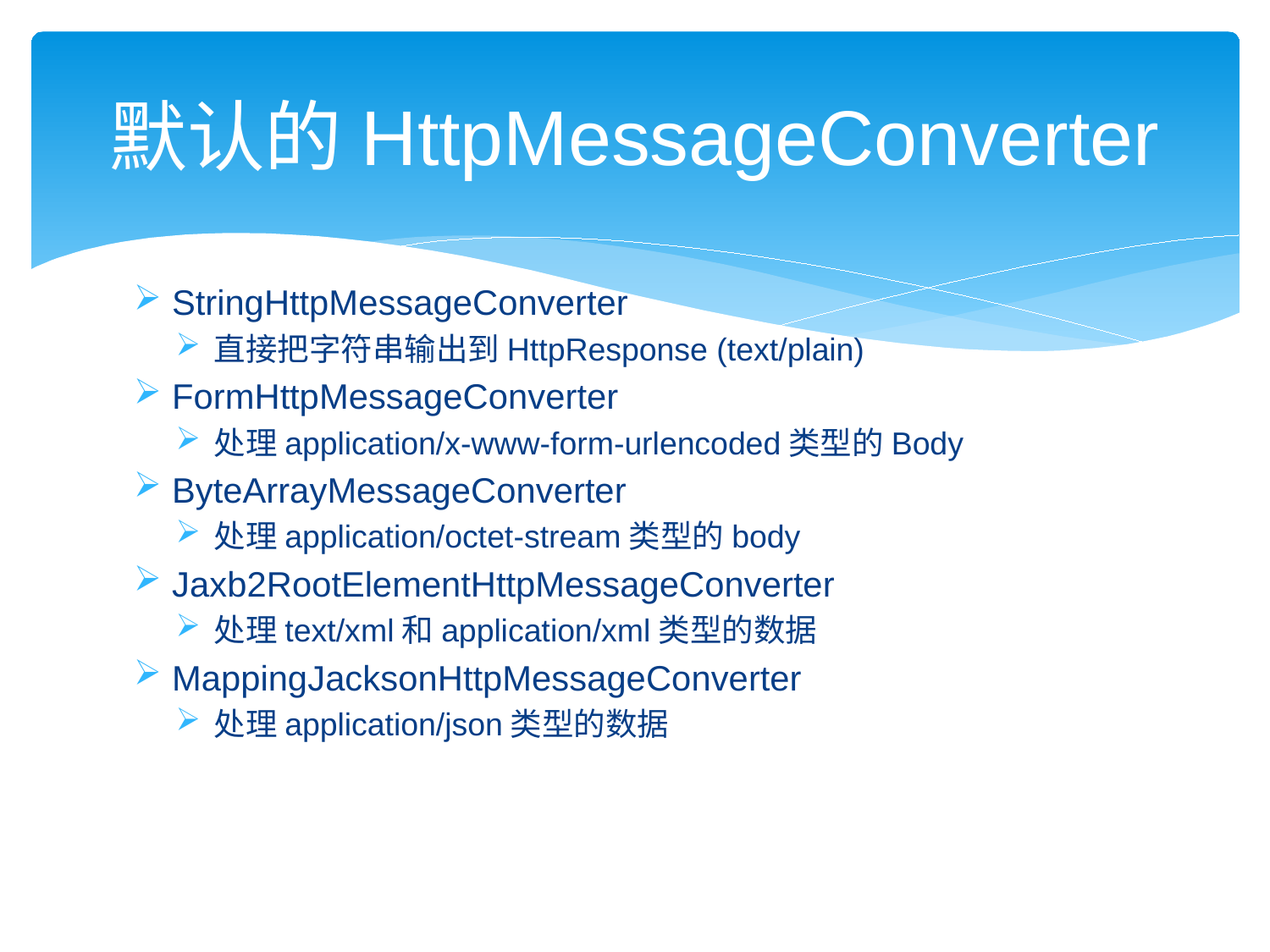

# 默认的HttpMessageConverter
StringHttpMessageConverter
直接把字符串输出到HttpResponse (text/plain)
FormHttpMessageConverter
处理application/x-www-form-urlencoded类型的Body
ByteArrayMessageConverter
处理application/octet-stream类型的body
Jaxb2RootElementHttpMessageConverter
处理text/xml和application/xml类型的数据
MappingJacksonHttpMessageConverter
处理application/json类型的数据